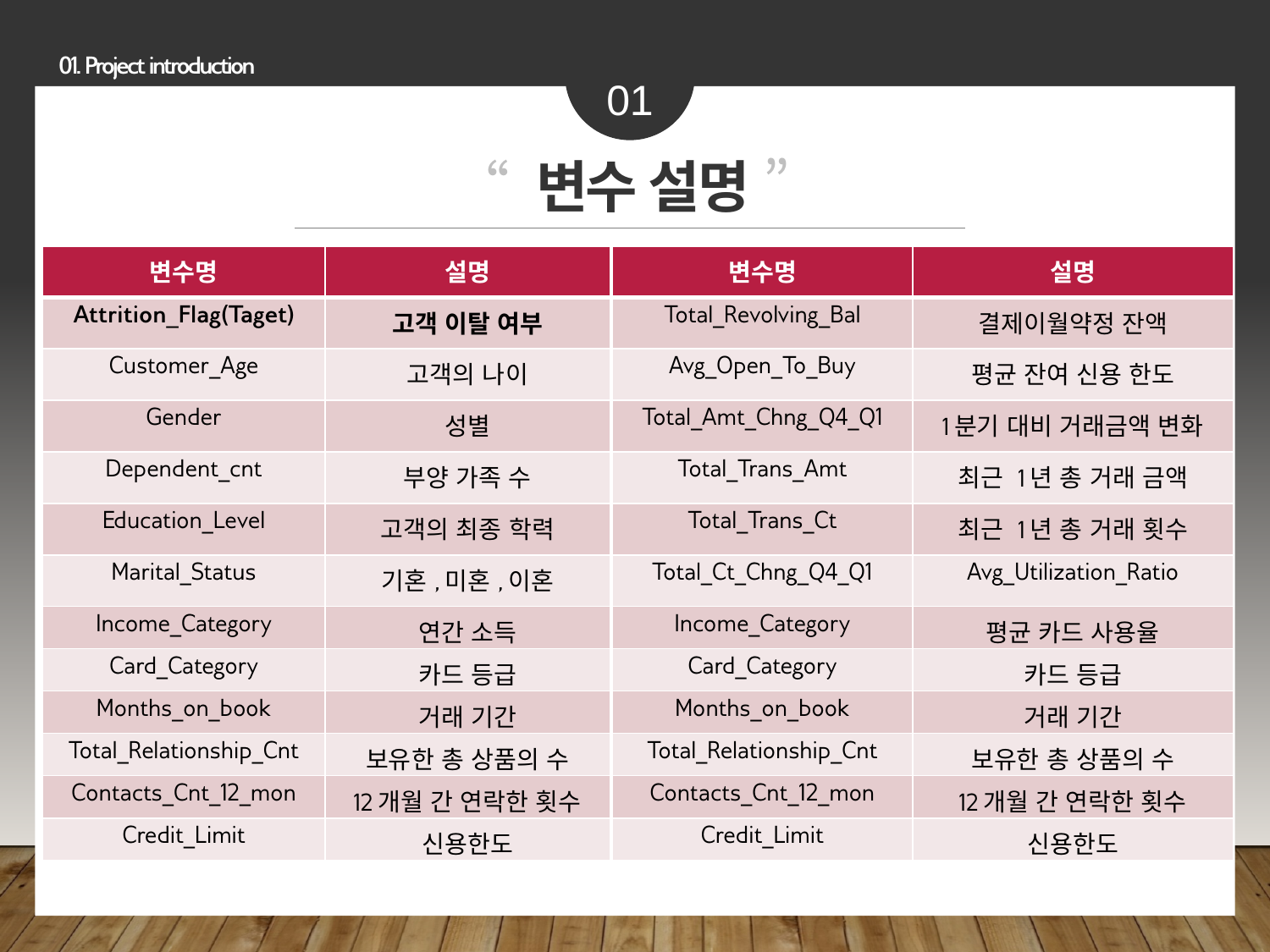

01. Project introduction
01

“ 변수 설명 ”
| 변수명 | 설명 |
| --- | --- |
| Attrition\_Flag(Taget) | 고객 이탈 여부 |
| Customer\_Age | 고객의 나이 |
| Gender | 성별 |
| Dependent\_cnt | 부양 가족 수 |
| Education\_Level | 고객의 최종 학력 |
| Marital\_Status | 기혼,미혼,이혼 |
| Income\_Category | 연간 소득 |
| Card\_Category | 카드 등급 |
| Months\_on\_book | 거래 기간 |
| Total\_Relationship\_Cnt | 보유한 총 상품의 수 |
| Contacts\_Cnt\_12\_mon | 12개월 간 연락한 횟수 |
| Credit\_Limit | 신용한도 |
| 변수명 | 설명 |
| --- | --- |
| Total\_Revolving\_Bal | 결제이월약정 잔액 |
| Avg\_Open\_To\_Buy | 평균 잔여 신용 한도 |
| Total\_Amt\_Chng\_Q4\_Q1 | 1분기 대비 거래금액 변화 |
| Total\_Trans\_Amt | 최근 1년 총 거래 금액 |
| Total\_Trans\_Ct | 최근 1년 총 거래 횟수 |
| Total\_Ct\_Chng\_Q4\_Q1 | Avg\_Utilization\_Ratio |
| Income\_Category | 평균 카드 사용율 |
| Card\_Category | 카드 등급 |
| Months\_on\_book | 거래 기간 |
| Total\_Relationship\_Cnt | 보유한 총 상품의 수 |
| Contacts\_Cnt\_12\_mon | 12개월 간 연락한 횟수 |
| Credit\_Limit | 신용한도 |